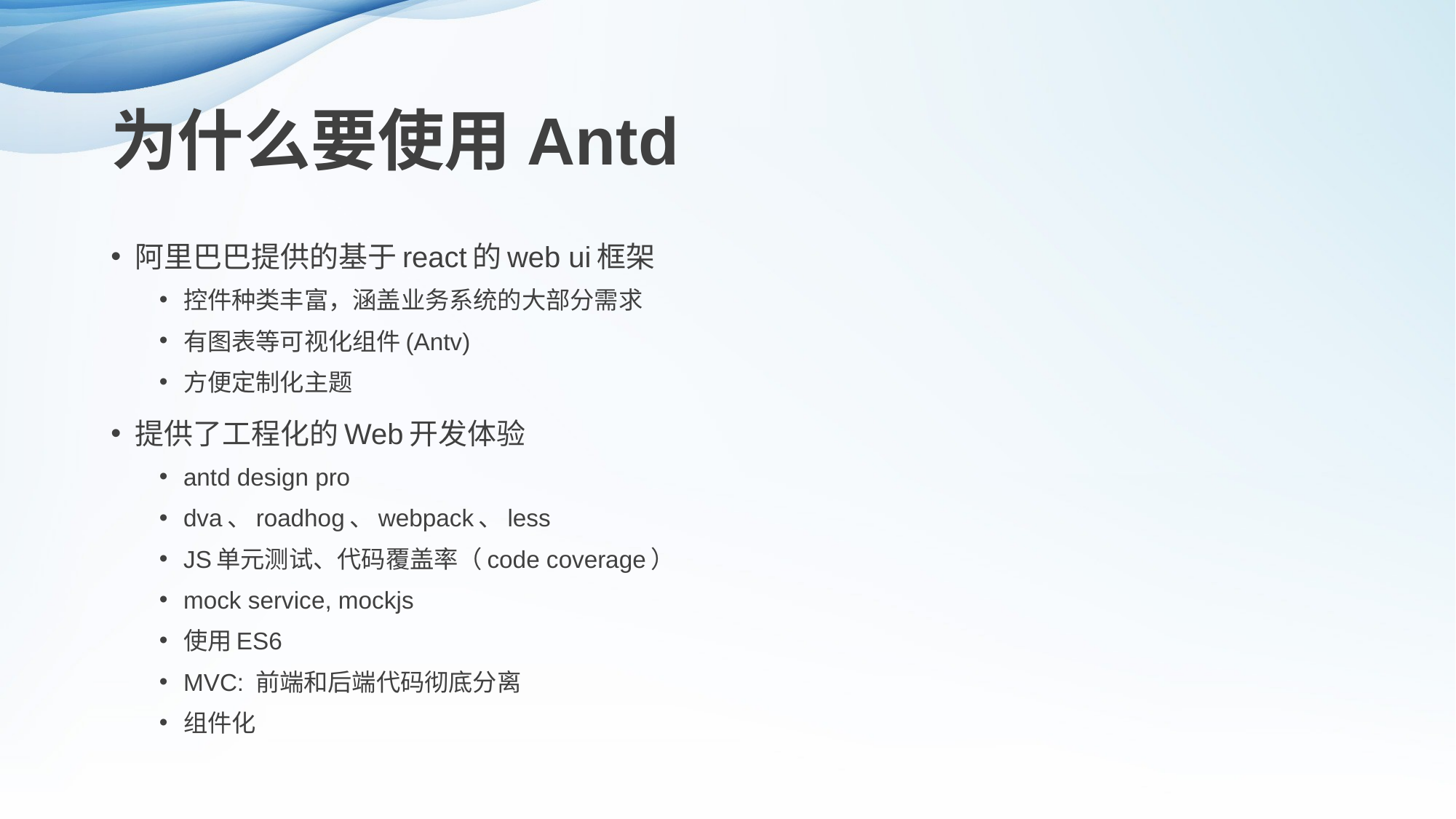

# 为什么要使用Antd
阿里巴巴提供的基于react的web ui框架
控件种类丰富，涵盖业务系统的大部分需求
有图表等可视化组件(Antv)
方便定制化主题
提供了工程化的Web开发体验
antd design pro
dva、roadhog、webpack、less
JS单元测试、代码覆盖率（code coverage）
mock service, mockjs
使用ES6
MVC: 前端和后端代码彻底分离
组件化